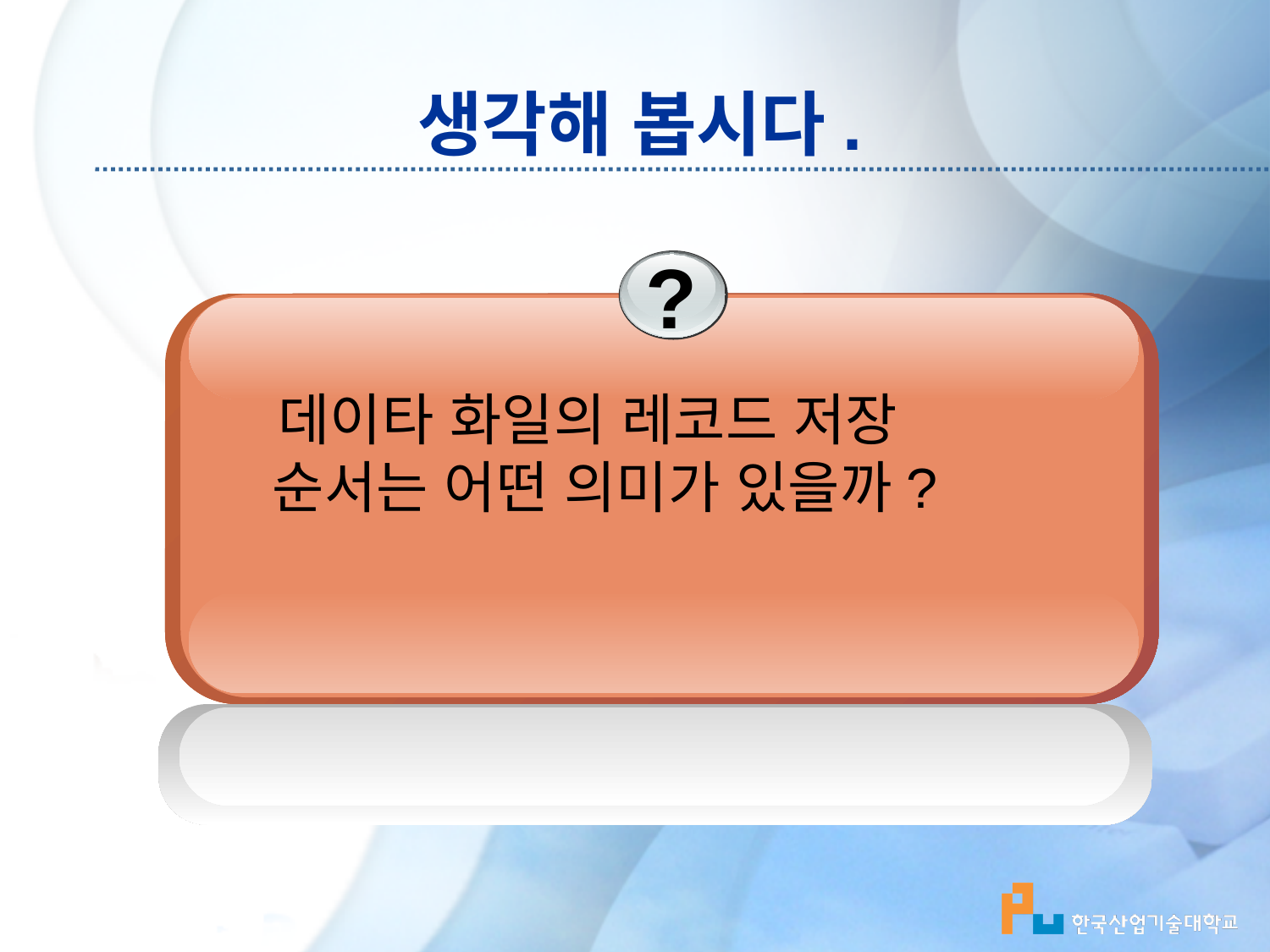

# 생각해 봅시다.
?

    데이타 화일의 레코드 저장 순서는 어떤 의미가 있을까?